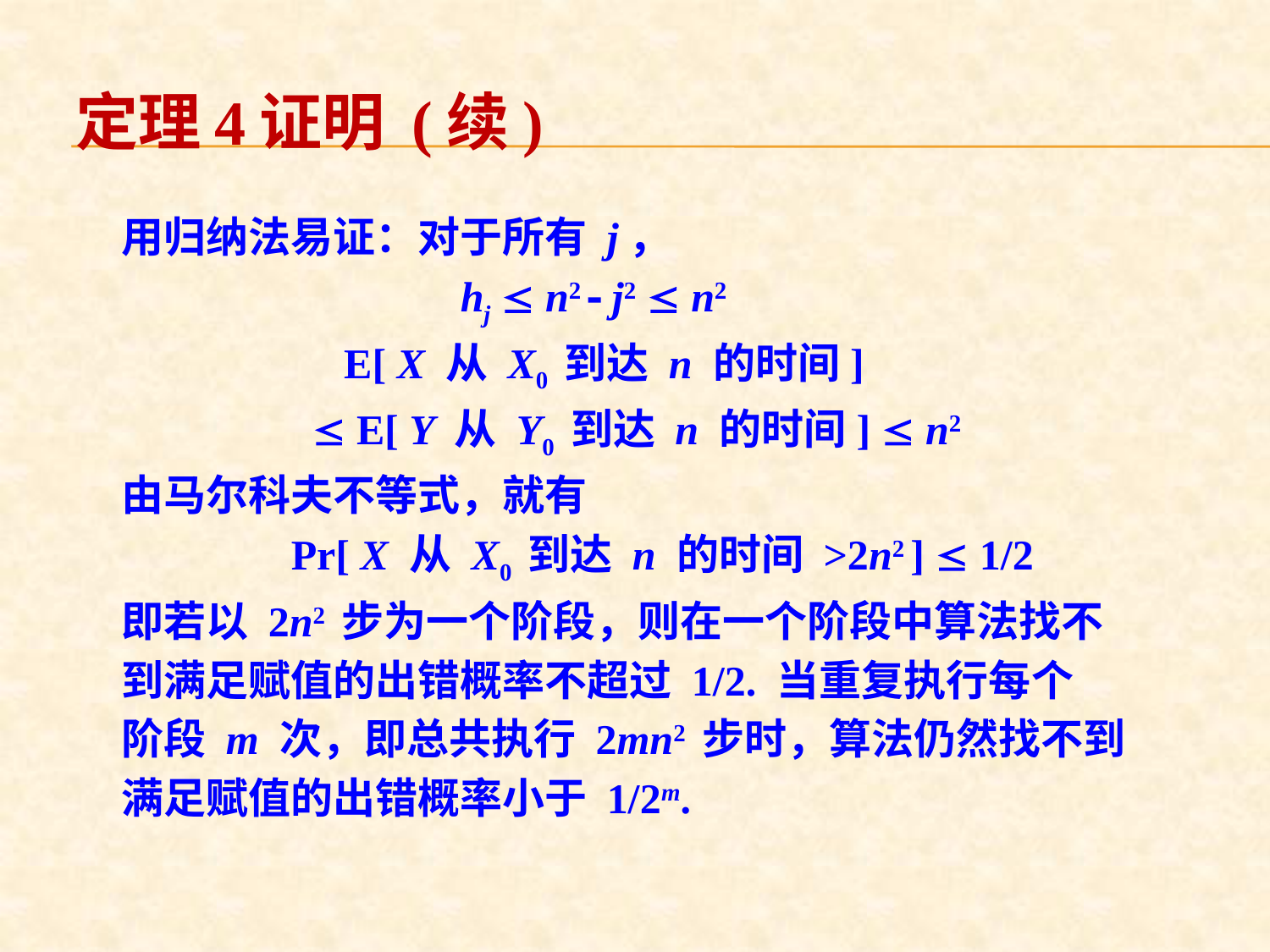

# 定理4证明 (续)
用归纳法易证：对于所有 j，
                                hj ≤ n2 − j2 ≤ n2
                     E[ X 从 X0 到达 n 的时间]
                  ≤ E[ Y 从 Y0 到达 n 的时间] ≤ n2
由马尔科夫不等式，就有
                Pr[ X 从 X0 到达 n 的时间 >2n2 ] ≤ 1/2
即若以 2n2 步为一个阶段，则在一个阶段中算法找不
到满足赋值的出错概率不超过 1/2. 当重复执行每个
阶段 m 次，即总共执行 2mn2 步时，算法仍然找不到
满足赋值的出错概率小于 1/2m.